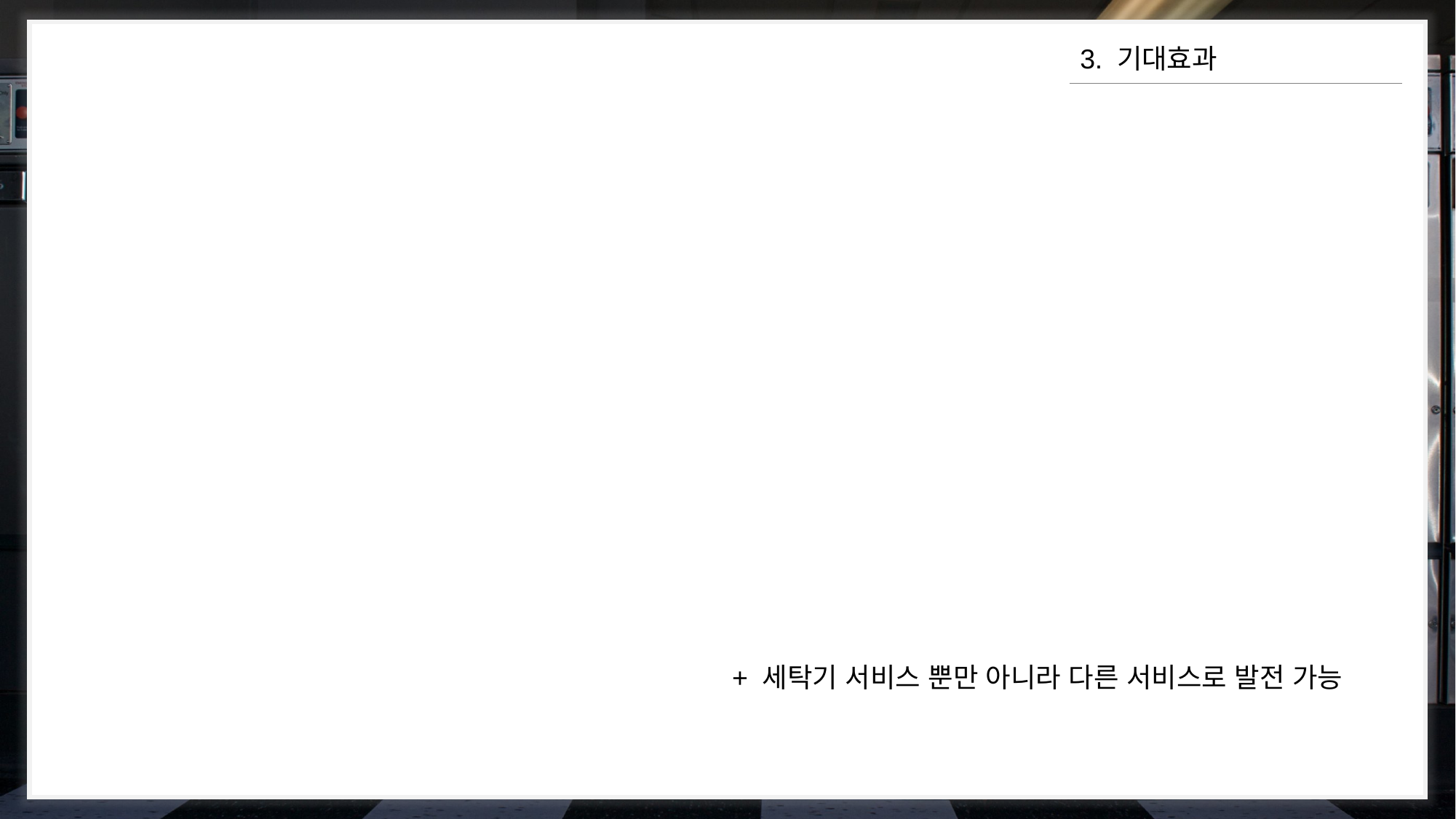

3. 기대효과

+ 세탁기 서비스 뿐만 아니라 다른 서비스로 발전 가능